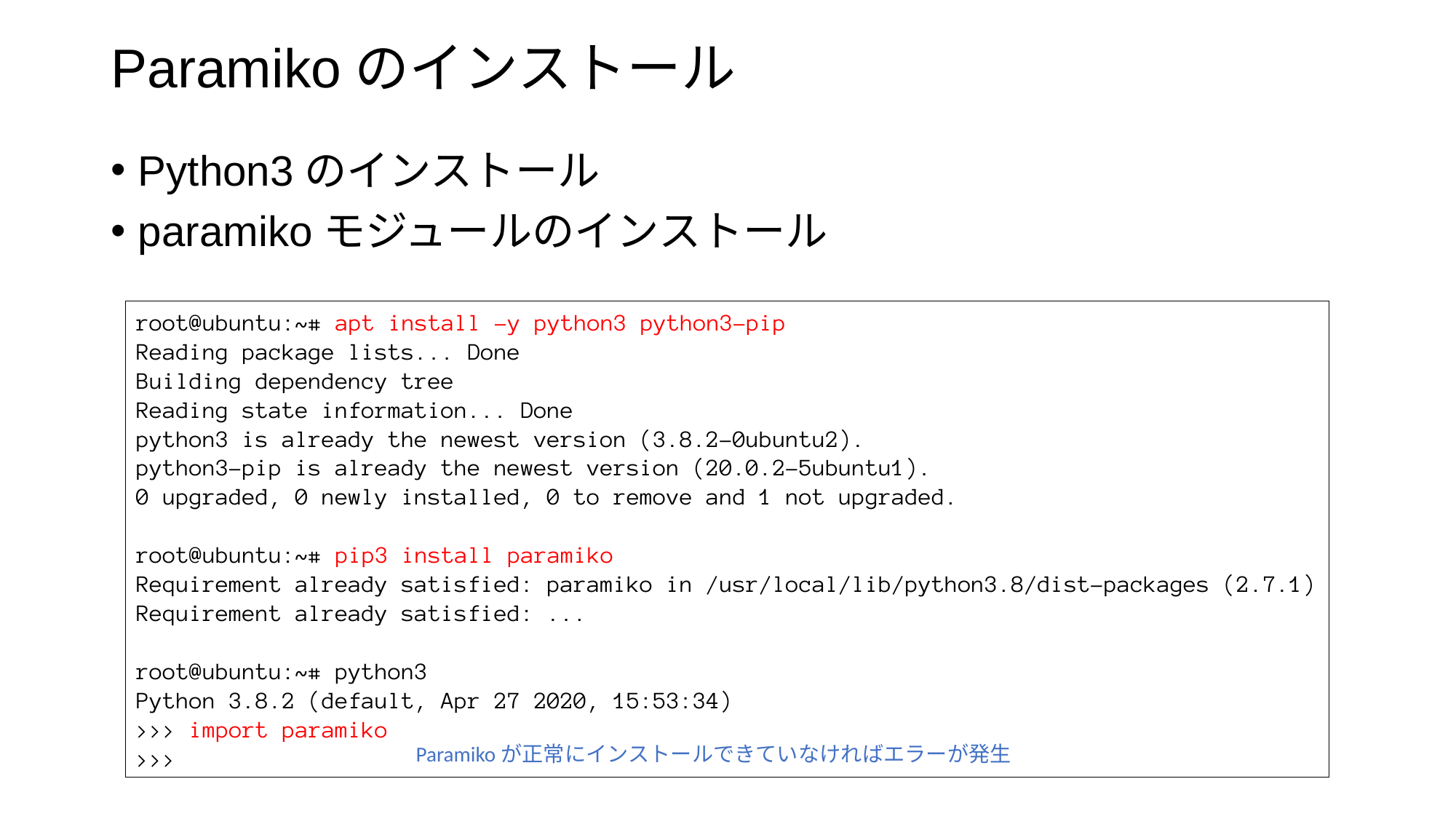

# Paramikoのインストール
Python3のインストール
paramikoモジュールのインストール
root@ubuntu:~# apt install -y python3 python3-pip
Reading package lists... Done
Building dependency tree
Reading state information... Done
python3 is already the newest version (3.8.2-0ubuntu2).
python3-pip is already the newest version (20.0.2-5ubuntu1).
0 upgraded, 0 newly installed, 0 to remove and 1 not upgraded.

root@ubuntu:~# pip3 install paramiko
Requirement already satisfied: paramiko in /usr/local/lib/python3.8/dist-packages (2.7.1)
Requirement already satisfied: ...

root@ubuntu:~# python3
Python 3.8.2 (default, Apr 27 2020, 15:53:34)
>>> import paramiko
>>>
Paramikoが正常にインストールできていなければエラーが発生